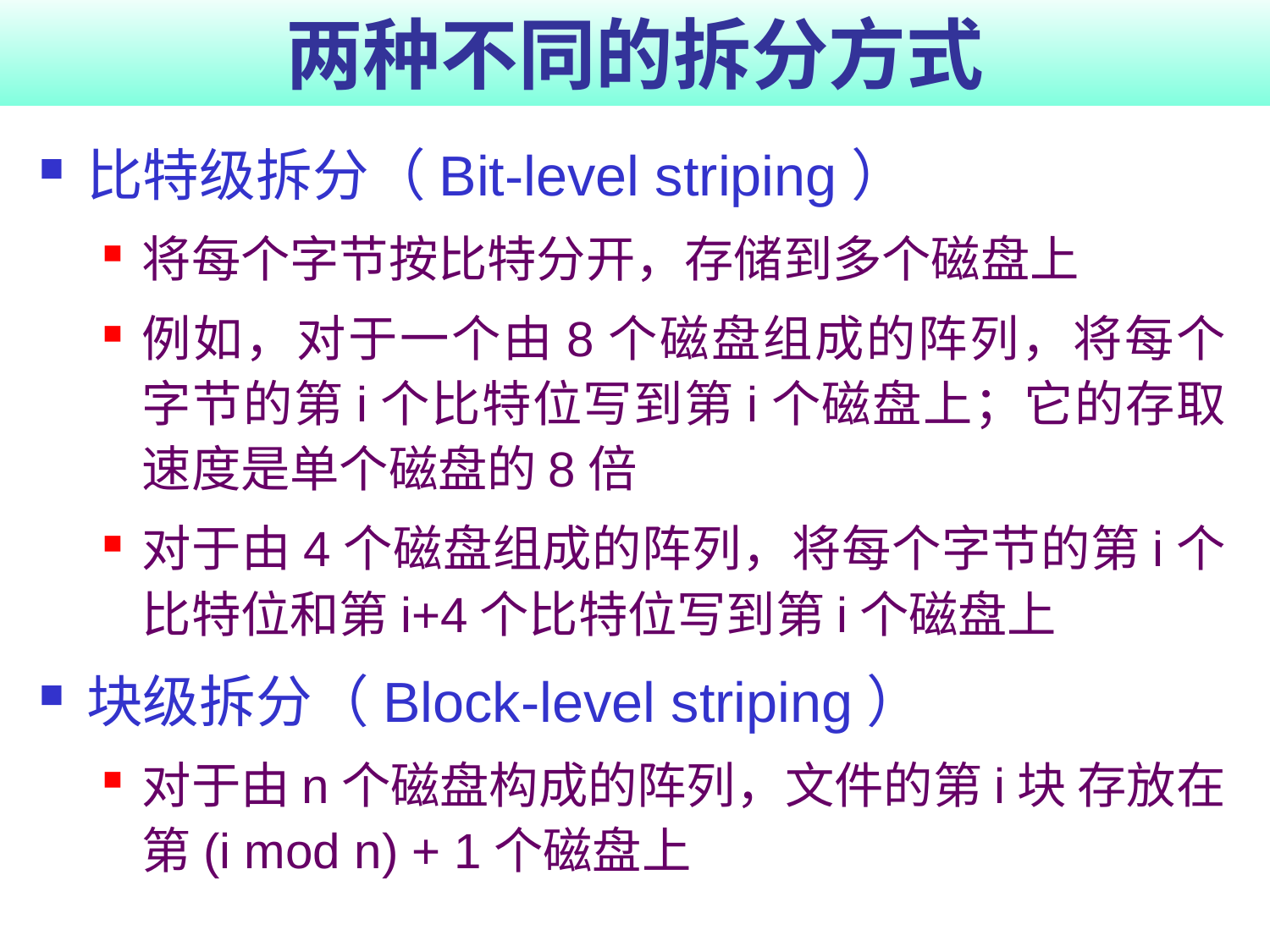

# 两种不同的拆分方式
比特级拆分（Bit-level striping）
将每个字节按比特分开，存储到多个磁盘上
例如，对于一个由8个磁盘组成的阵列，将每个字节的第i个比特位写到第i个磁盘上；它的存取速度是单个磁盘的8倍
对于由4个磁盘组成的阵列，将每个字节的第i个比特位和第i+4个比特位写到第i个磁盘上
块级拆分（Block-level striping）
对于由n个磁盘构成的阵列，文件的第i块 存放在第(i mod n) + 1个磁盘上